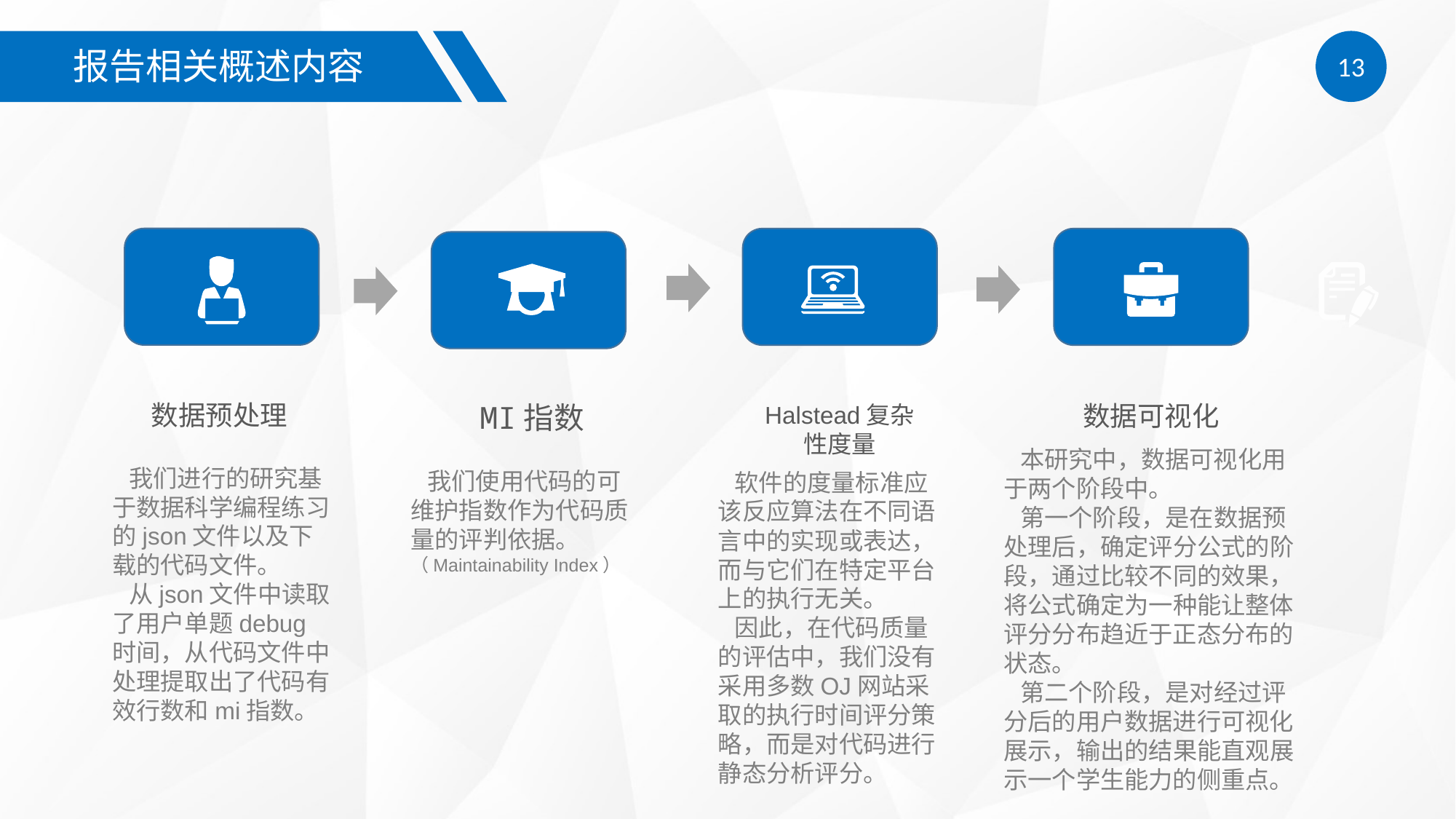

报告相关概述内容
13

数据预处理
MI指数
数据可视化
Halstead复杂性度量
  本研究中，数据可视化用于两个阶段中。
  第一个阶段，是在数据预处理后，确定评分公式的阶段，通过比较不同的效果，将公式确定为一种能让整体评分分布趋近于正态分布的状态。
  第二个阶段，是对经过评分后的用户数据进行可视化展示，输出的结果能直观展示一个学生能力的侧重点。
  我们进行的研究基于数据科学编程练习的json文件以及下载的代码文件。
  从json文件中读取了用户单题debug时间，从代码文件中处理提取出了代码有效行数和mi指数。
  我们使用代码的可维护指数作为代码质量的评判依据。（Maintainability Index）

  软件的度量标准应该反应算法在不同语言中的实现或表达，而与它们在特定平台上的执行无关。
  因此，在代码质量的评估中，我们没有采用多数OJ网站采取的执行时间评分策略，而是对代码进行静态分析评分。